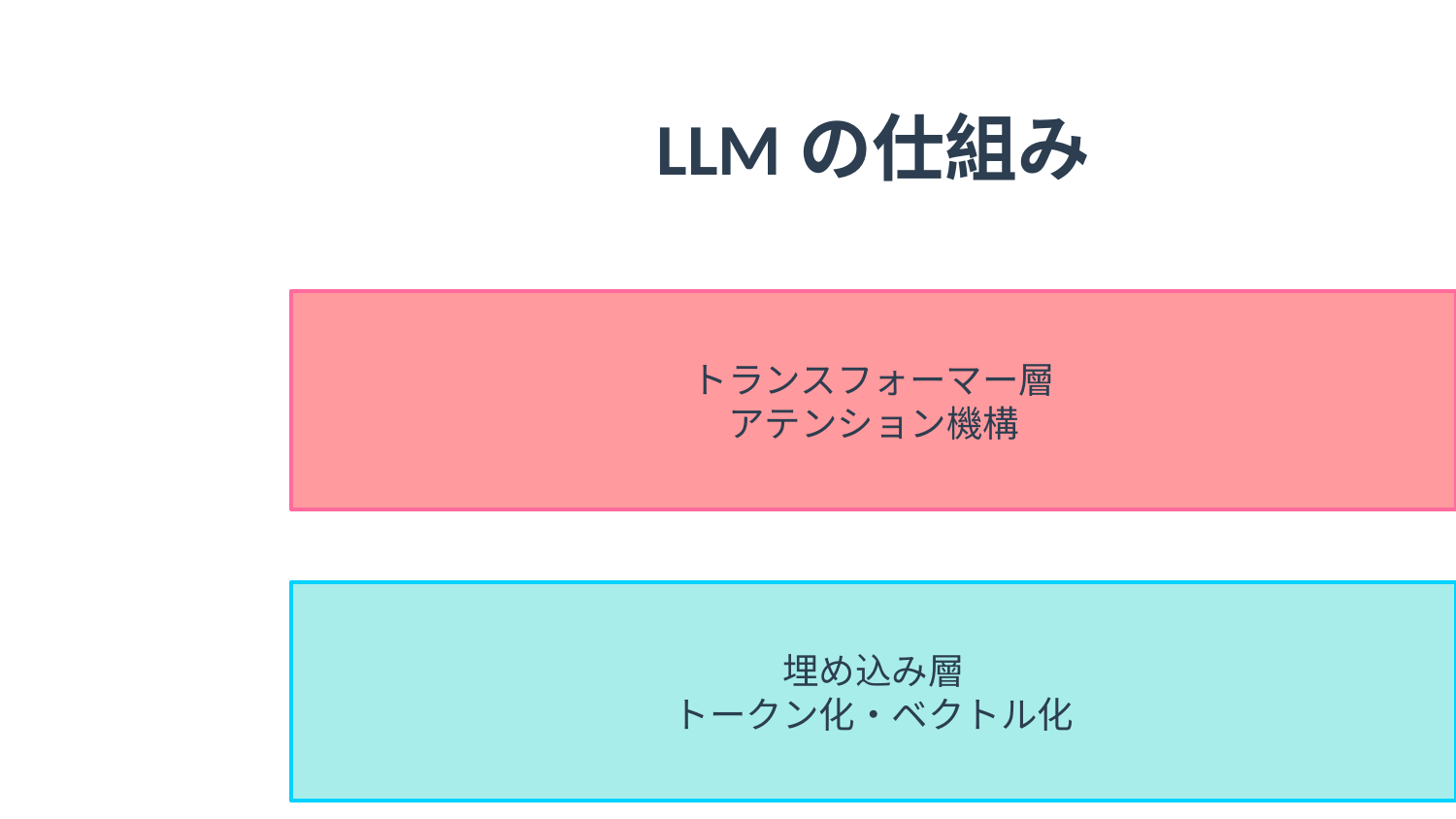

LLMの仕組み

トランスフォーマー層
アテンション機構

埋め込み層
トークン化・ベクトル化